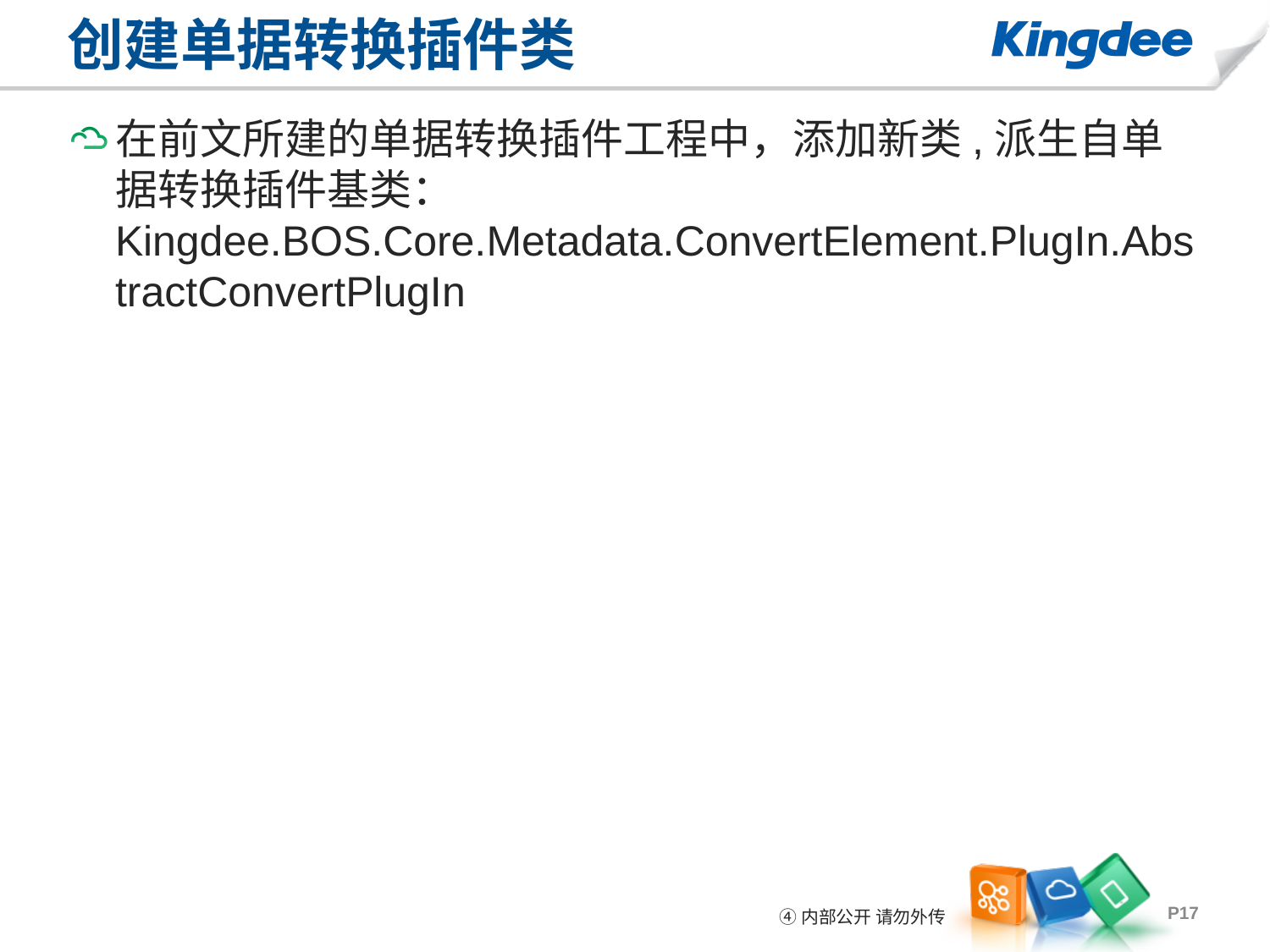

# 创建单据转换插件类
在前文所建的单据转换插件工程中，添加新类,派生自单据转换插件基类：Kingdee.BOS.Core.Metadata.ConvertElement.PlugIn.AbstractConvertPlugIn